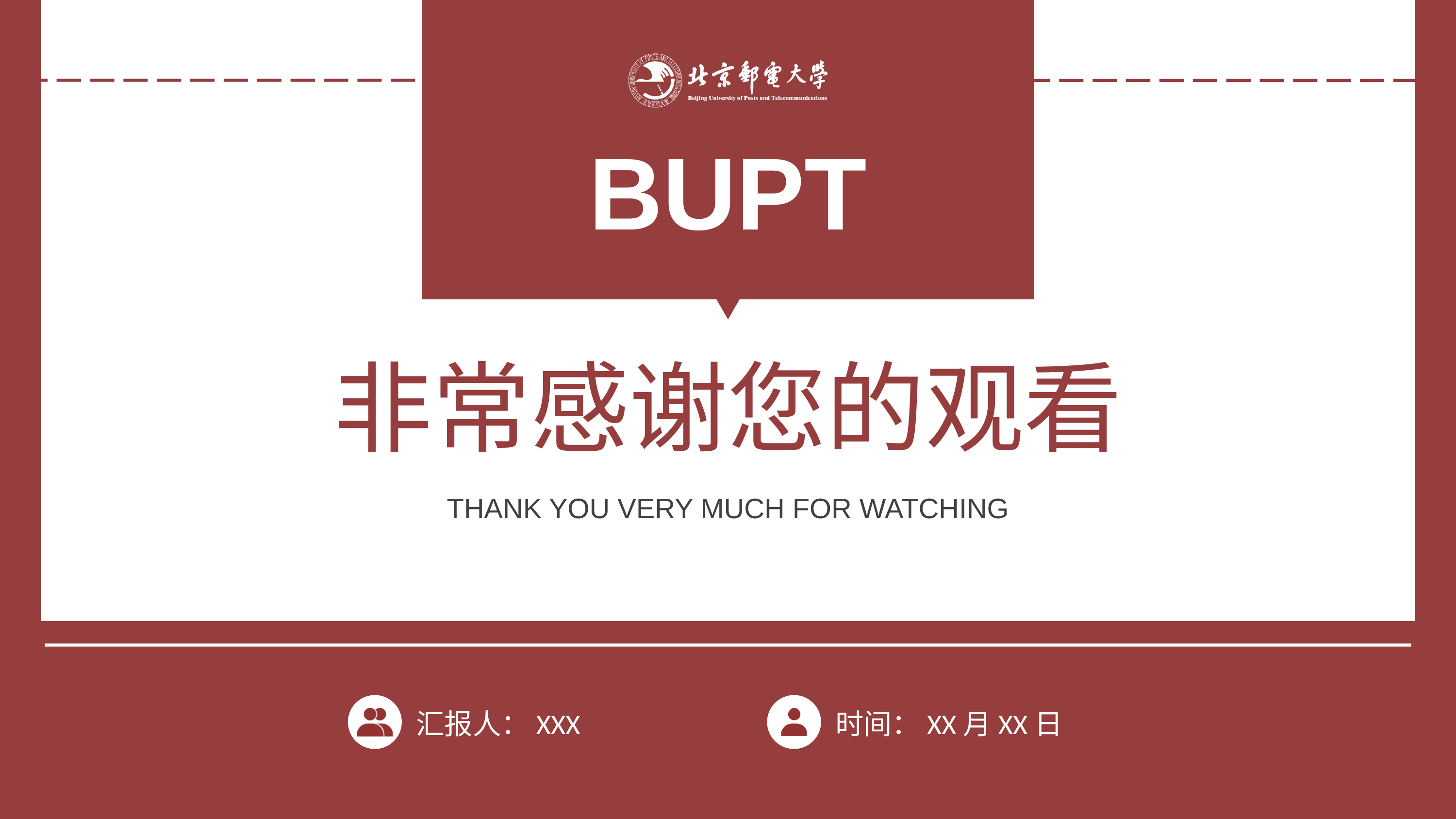

BUPT
非常感谢您的观看
THANK YOU VERY MUCH FOR WATCHING

汇报人：XXX
时间：XX月XX日